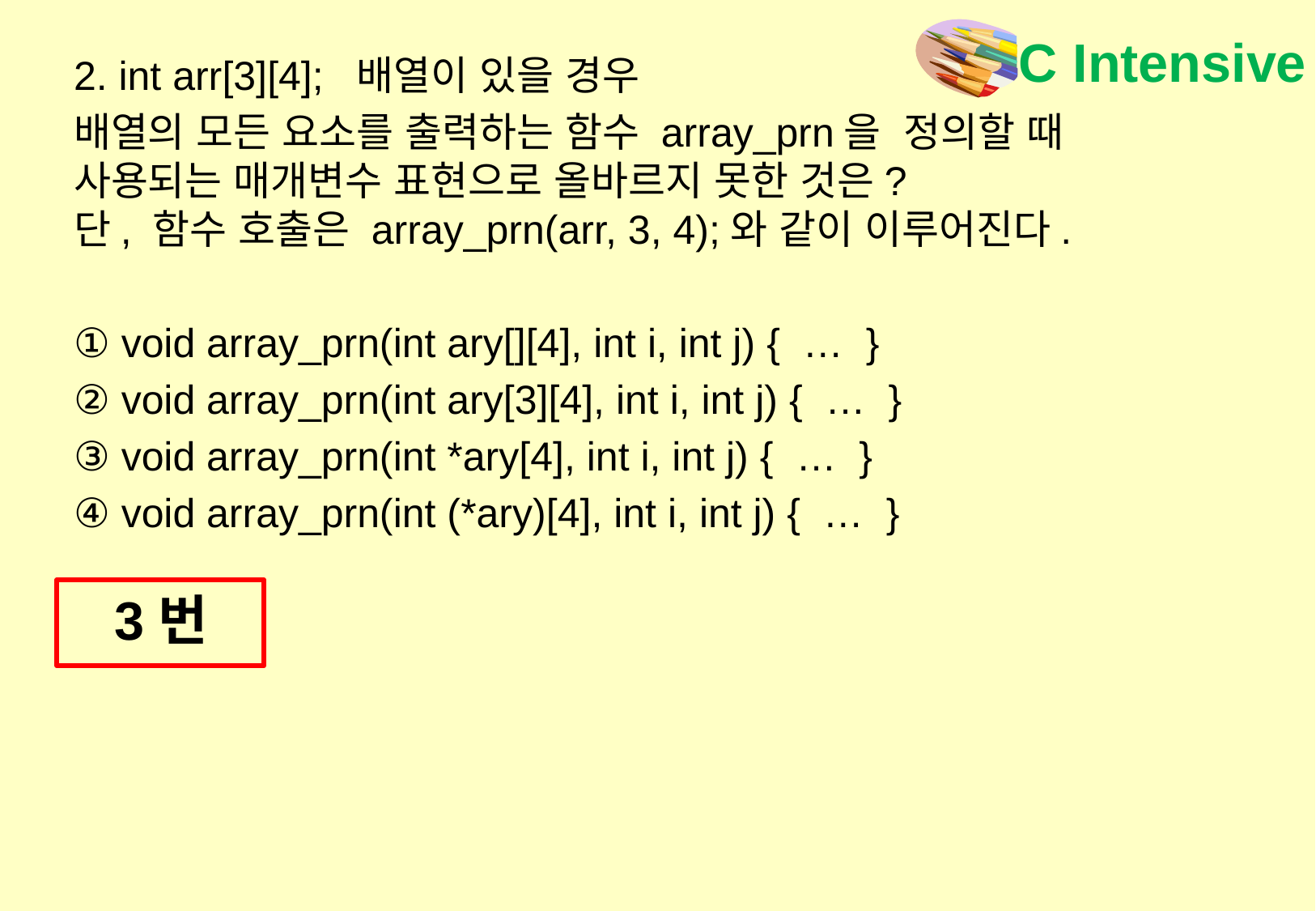

2. int arr[3][4];  배열이 있을 경우
배열의 모든 요소를 출력하는 함수 array_prn을  정의할 때
사용되는 매개변수 표현으로 올바르지 못한 것은?
단, 함수 호출은 array_prn(arr, 3, 4);와 같이 이루어진다.

① void array_prn(int ary[][4], int i, int j) {  …  }
② void array_prn(int ary[3][4], int i, int j) {  …  }
③ void array_prn(int *ary[4], int i, int j) {  …  }
④ void array_prn(int (*ary)[4], int i, int j) {  …  }
3번